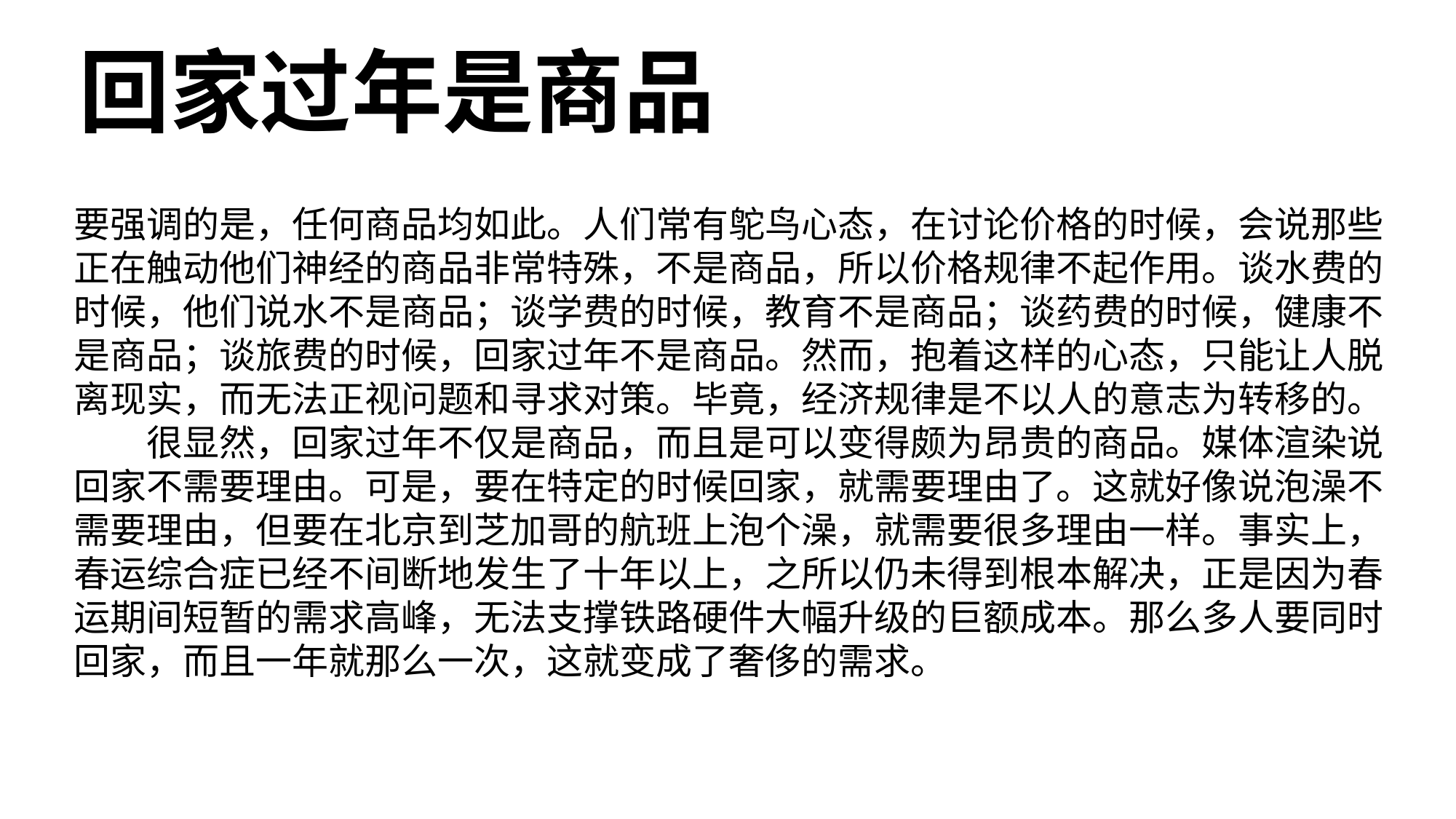

回家过年是商品
要强调的是，任何商品均如此。人们常有鸵鸟心态，在讨论价格的时候，会说那些正在触动他们神经的商品非常特殊，不是商品，所以价格规律不起作用。谈水费的时候，他们说水不是商品；谈学费的时候，教育不是商品；谈药费的时候，健康不是商品；谈旅费的时候，回家过年不是商品。然而，抱着这样的心态，只能让人脱离现实，而无法正视问题和寻求对策。毕竟，经济规律是不以人的意志为转移的。
　　很显然，回家过年不仅是商品，而且是可以变得颇为昂贵的商品。媒体渲染说回家不需要理由。可是，要在特定的时候回家，就需要理由了。这就好像说泡澡不需要理由，但要在北京到芝加哥的航班上泡个澡，就需要很多理由一样。事实上，春运综合症已经不间断地发生了十年以上，之所以仍未得到根本解决，正是因为春运期间短暂的需求高峰，无法支撑铁路硬件大幅升级的巨额成本。那么多人要同时回家，而且一年就那么一次，这就变成了奢侈的需求。